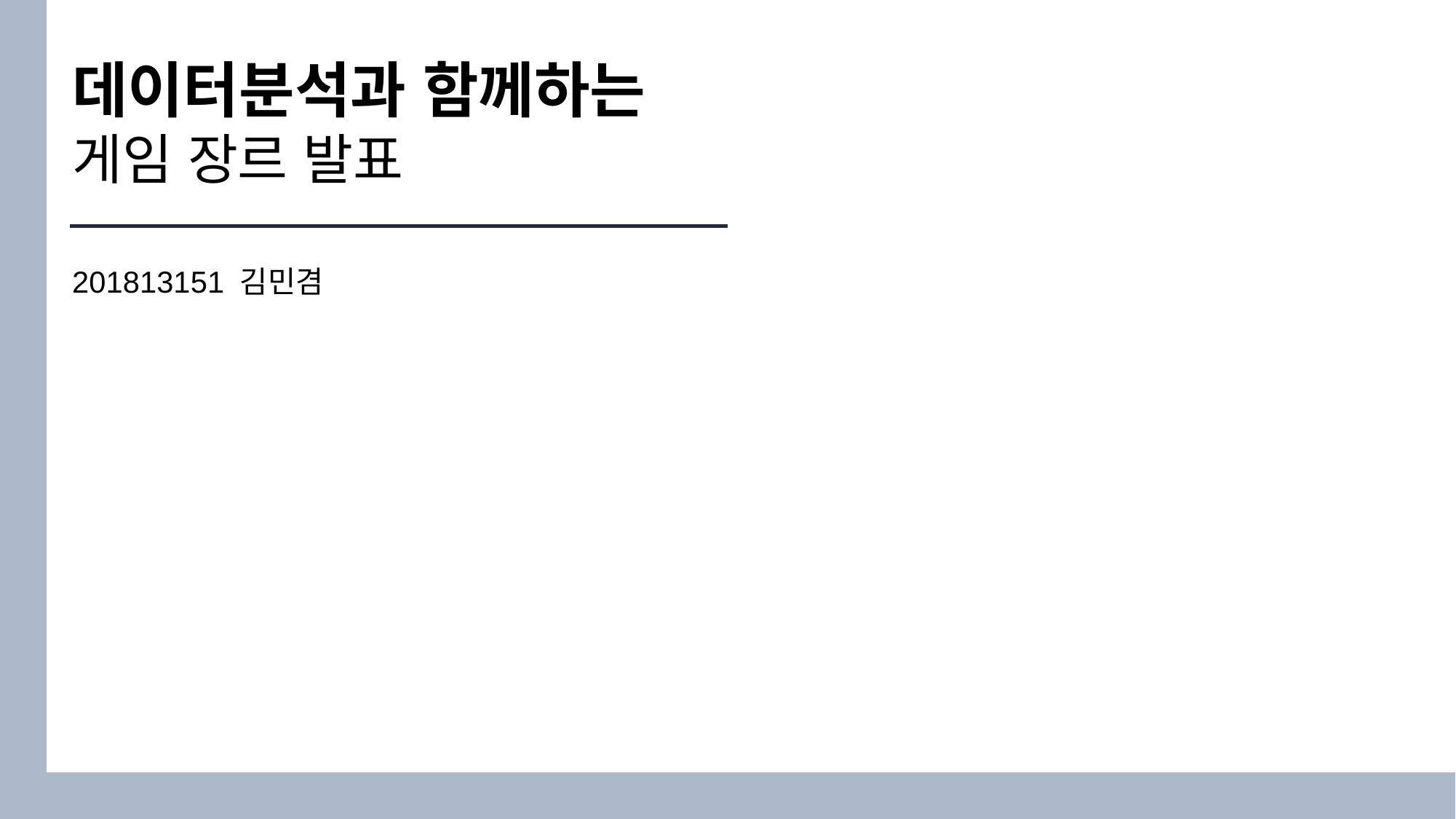

데이터분석과 함께하는
게임 장르 발표

201813151 김민겸